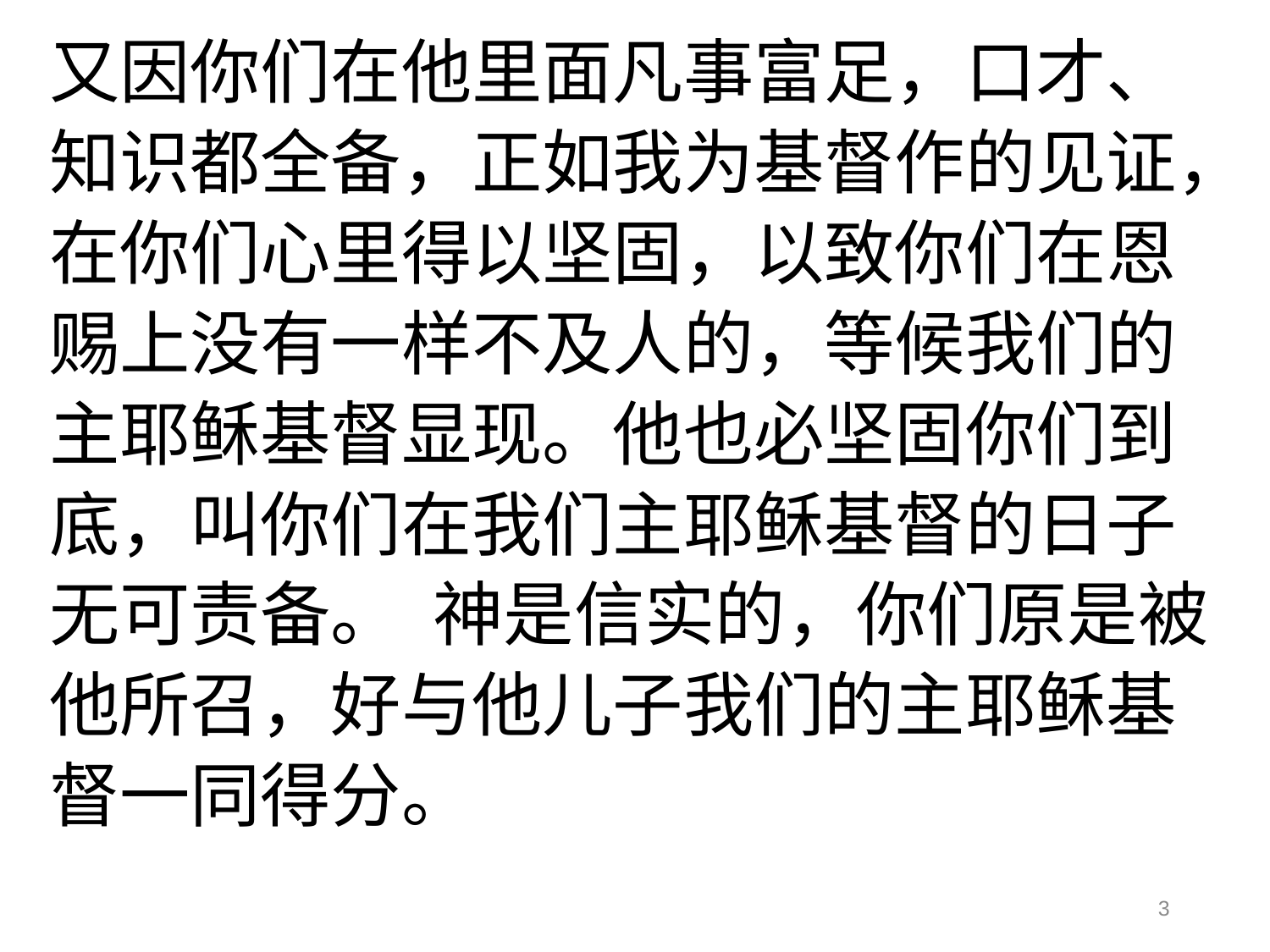

又因你们在他里面凡事富足，口才、知识都全备，正如我为基督作的见证，在你们心里得以坚固，以致你们在恩赐上没有一样不及人的，等候我们的主耶稣基督显现。他也必坚固你们到底，叫你们在我们主耶稣基督的日子无可责备。  神是信实的，你们原是被他所召，好与他儿子我们的主耶稣基督一同得分。
3